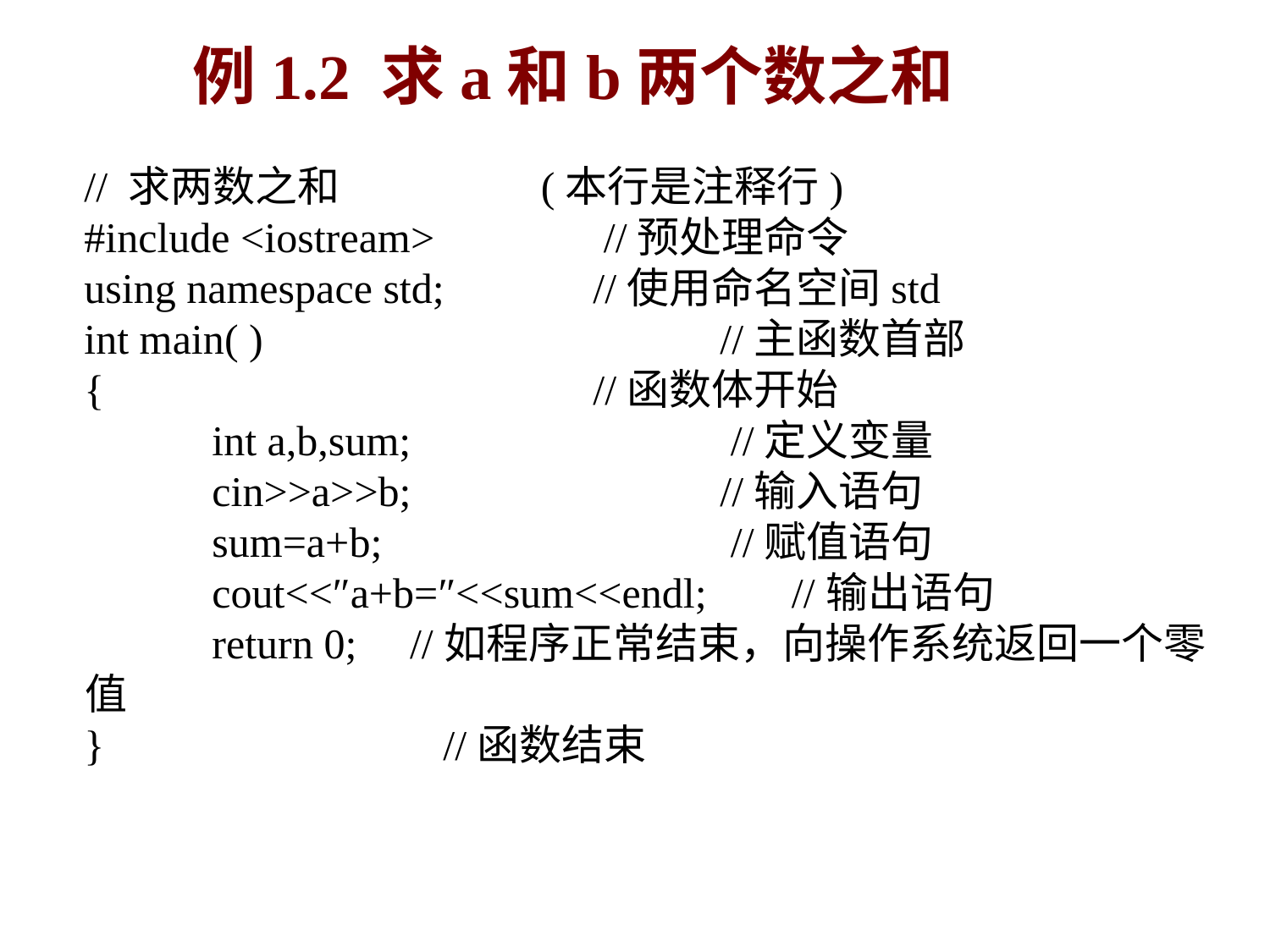

例1.2 求a和b两个数之和
// 求两数之和                    (本行是注释行)
#include <iostream>             	 //预处理命令
using namespace std;             	//使用命名空间std
int main( )                       		//主函数首部
{                                		//函数体开始
     	int a,b,sum;                   	 //定义变量
     	cin>>a>>b;                      	//输入语句
     	sum=a+b;                       	 //赋值语句
     	cout<<″a+b=″<<sum<<endl;        //输出语句
      	return 0;     //如程序正常结束，向操作系统返回一个零值
}                                //函数结束